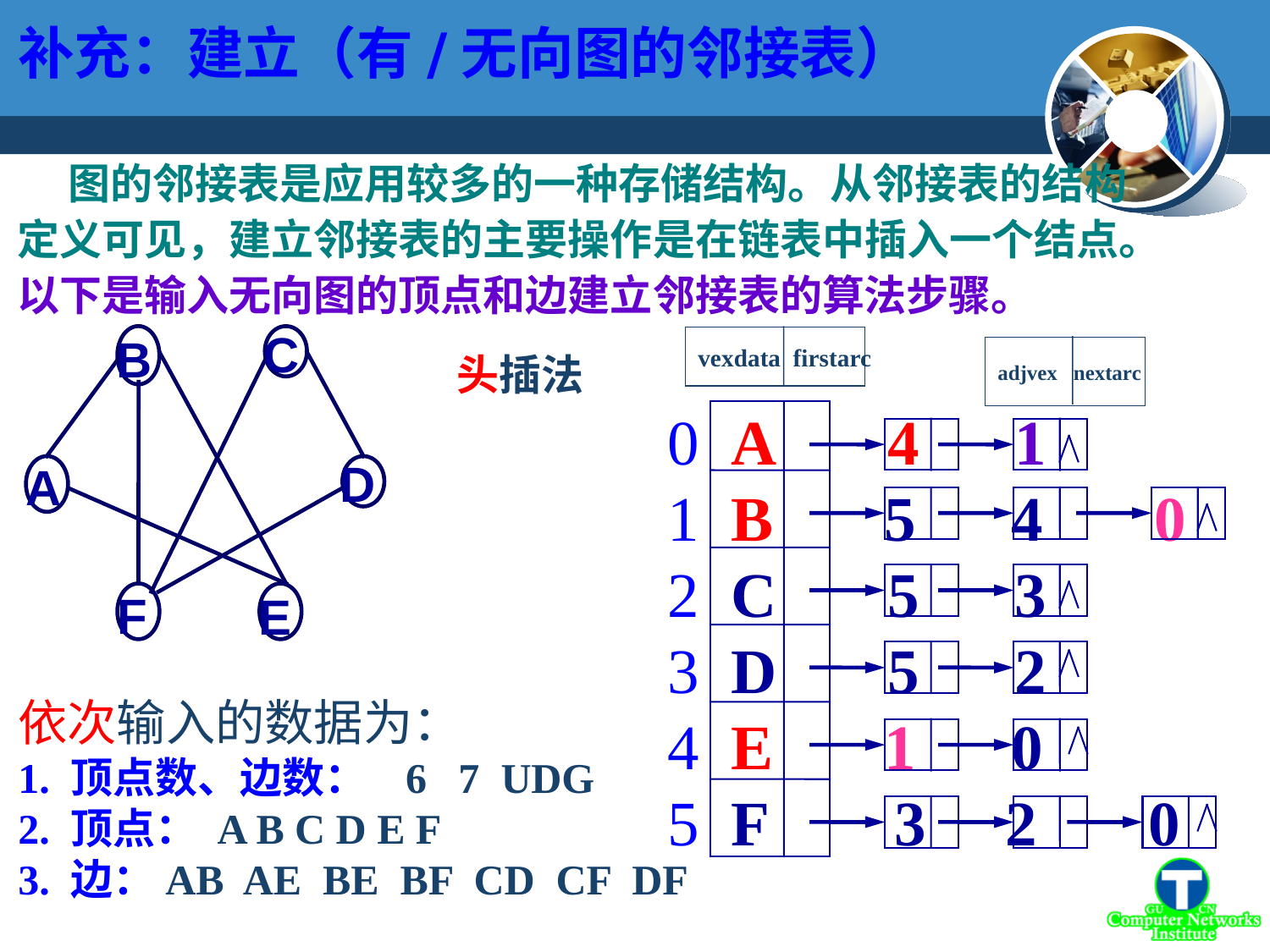

# 补充：建立（有/无向图的邻接表）
      图的邻接表是应用较多的一种存储结构。从邻接表的结构定义可见，建立邻接表的主要操作是在链表中插入一个结点。以下是输入无向图的顶点和边建立邻接表的算法步骤。
C
B

 D
A

F
E

vexdata  firstarc

adjvex   nextarc
头插法
0  A       4      1
1  B       5      4       0
2  C       5      3
3  D       5      2
4  E       1      0
5  F        3     2       0

依次输入的数据为：
1. 顶点数、边数：   6   7  UDG
2. 顶点： A B C D E F
3. 边：AB  AE  BE  BF  CD  CF  DF
34